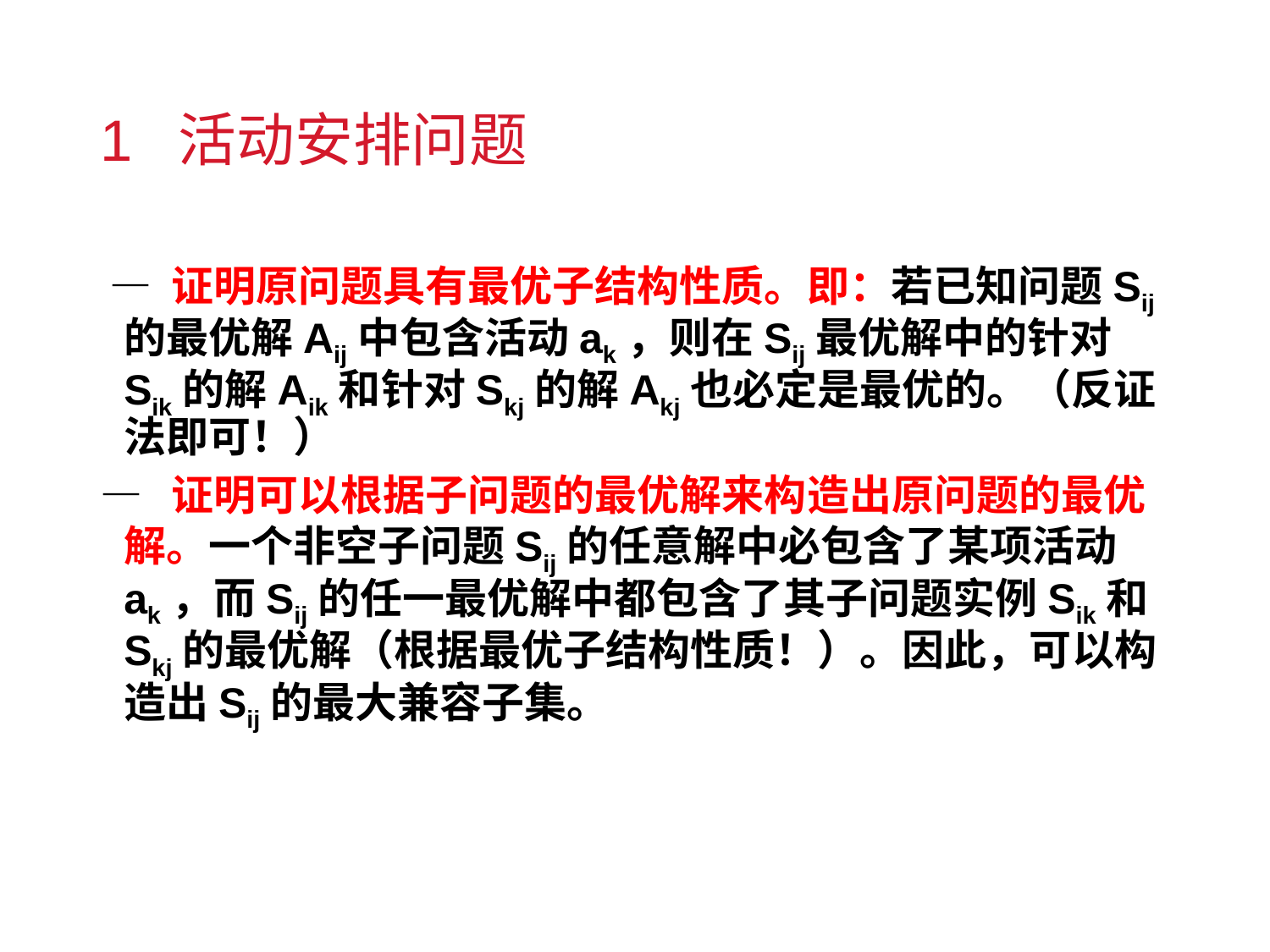

# 1  活动安排问题
 — 证明原问题具有最优子结构性质。即：若已知问题Sij的最优解Aij中包含活动ak，则在Sij最优解中的针对Sik的解Aik和针对Skj的解Akj也必定是最优的。（反证法即可！）
—  证明可以根据子问题的最优解来构造出原问题的最优解。一个非空子问题Sij的任意解中必包含了某项活动ak，而Sij的任一最优解中都包含了其子问题实例Sik和Skj的最优解（根据最优子结构性质！）。因此，可以构造出Sij的最大兼容子集。